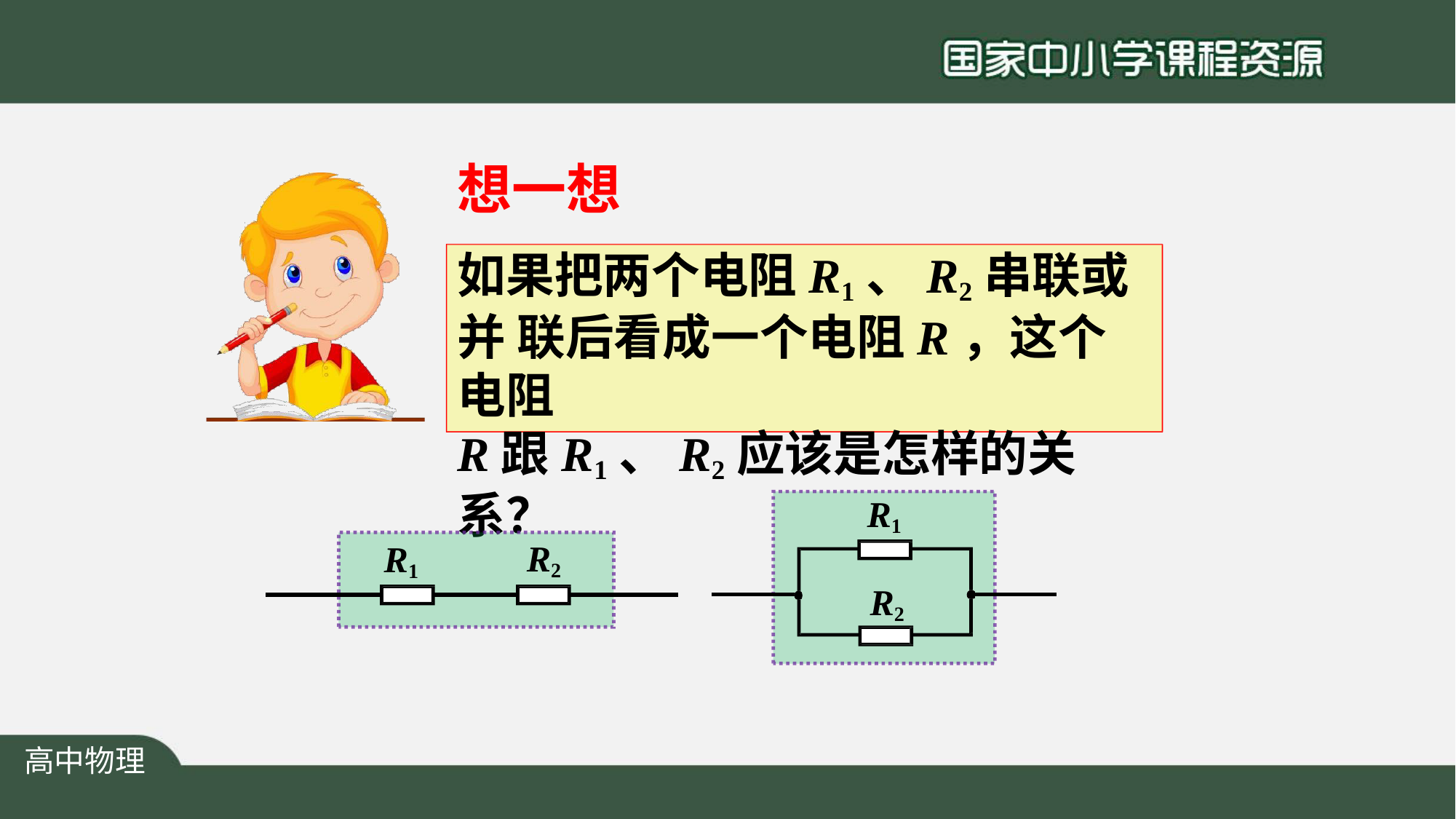

# 想一想

如果把两个电阻R1、R2串联或并 联后看成一个电阻R，这个电阻
R跟R1、R2应该是怎样的关系？

R1

R2
R1

R2

高中物理